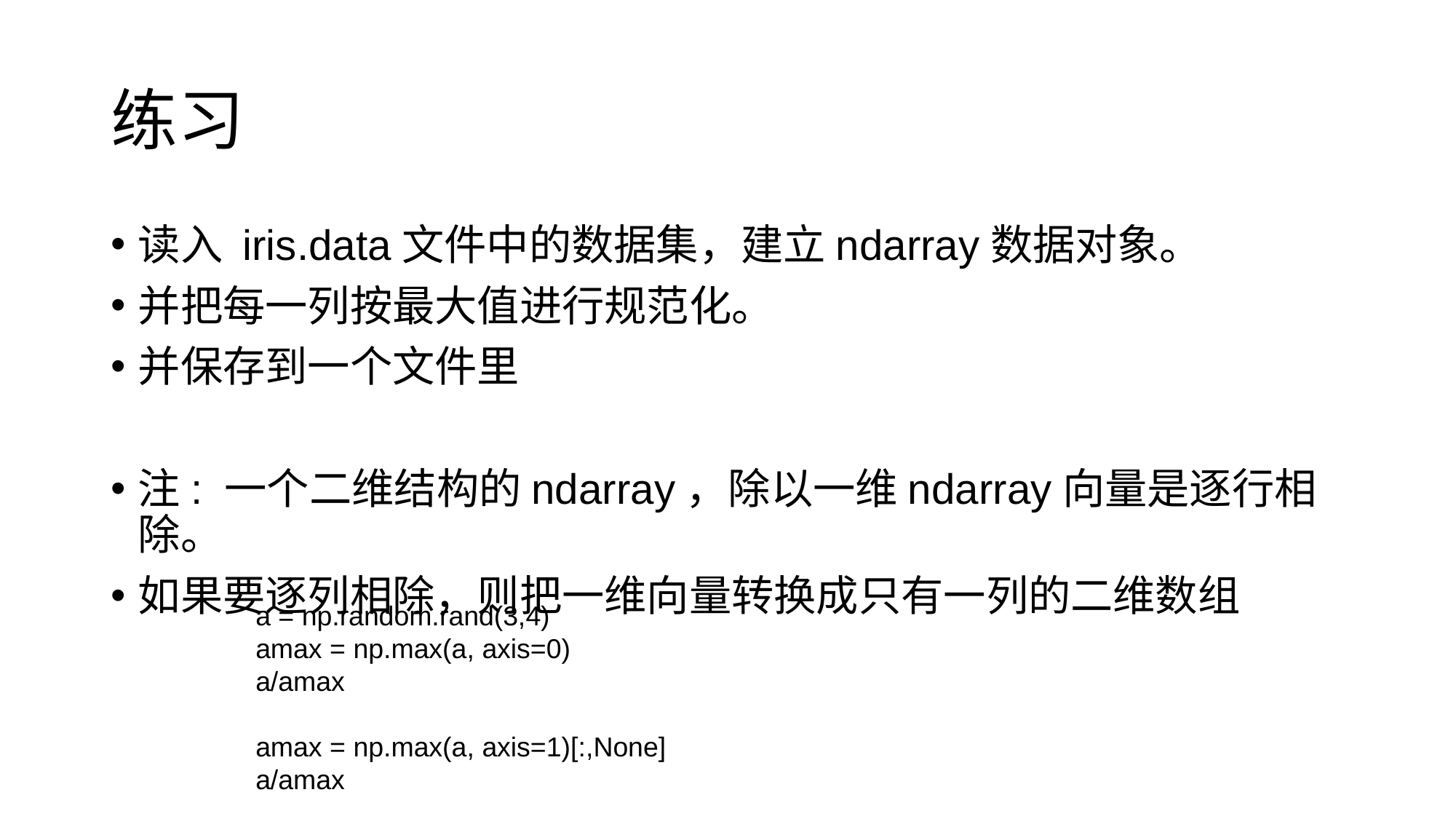

# 练习
读入 iris.data文件中的数据集，建立ndarray数据对象。
并把每一列按最大值进行规范化。
并保存到一个文件里

注: 一个二维结构的ndarray，除以一维ndarray向量是逐行相除。
如果要逐列相除，则把一维向量转换成只有一列的二维数组
a = np.random.rand(3,4)
amax = np.max(a, axis=0)
a/amax

amax = np.max(a, axis=1)[:,None]
a/amax